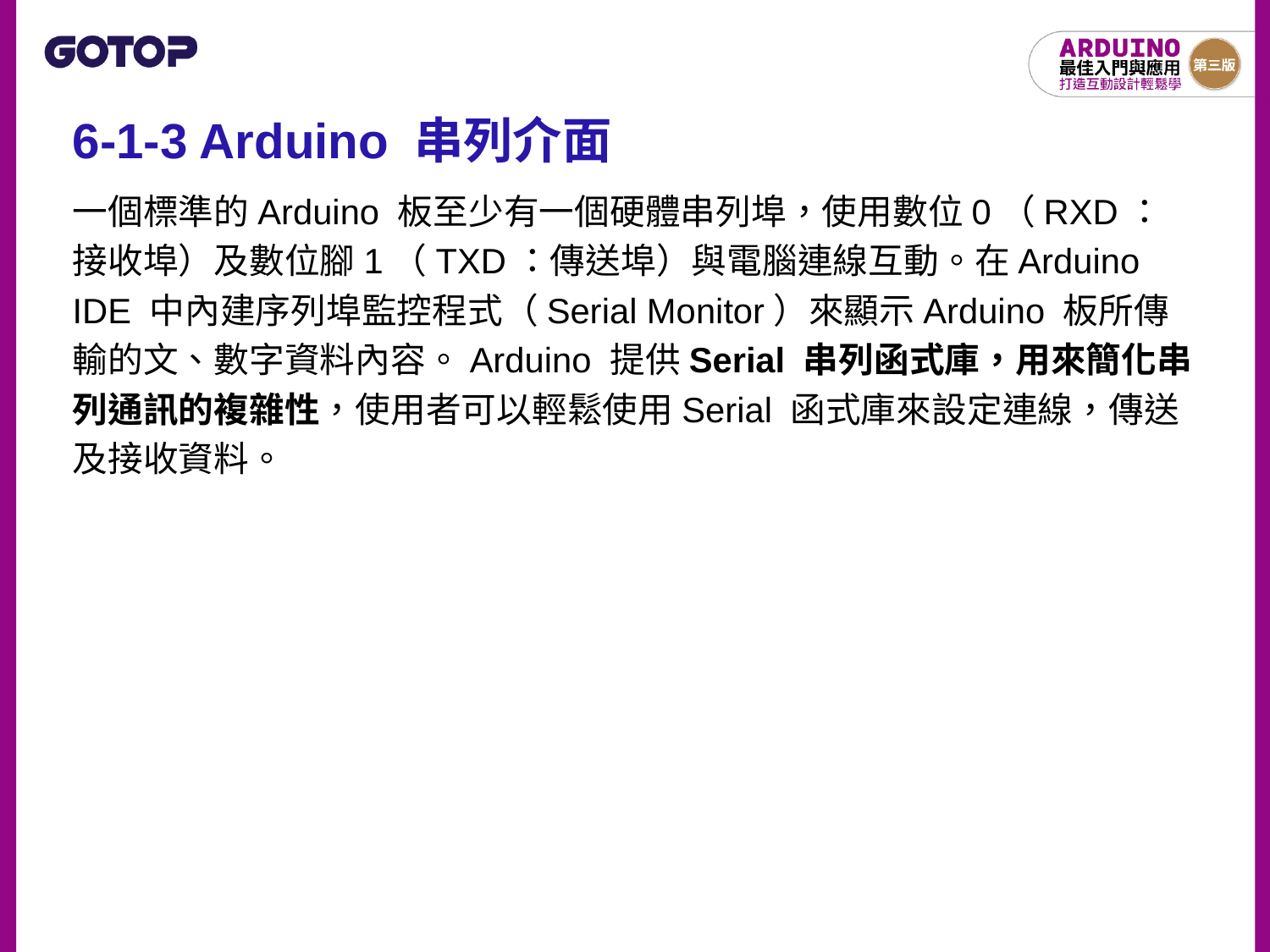

6-1-3 Arduino 串列介面
一個標準的Arduino 板至少有一個硬體串列埠，使用數位0（RXD：接收埠）及數位腳1（TXD：傳送埠）與電腦連線互動。在Arduino IDE 中內建序列埠監控程式（Serial Monitor）來顯示Arduino 板所傳輸的文、數字資料內容。Arduino 提供Serial 串列函式庫，用來簡化串列通訊的複雜性，使用者可以輕鬆使用Serial 函式庫來設定連線，傳送及接收資料。